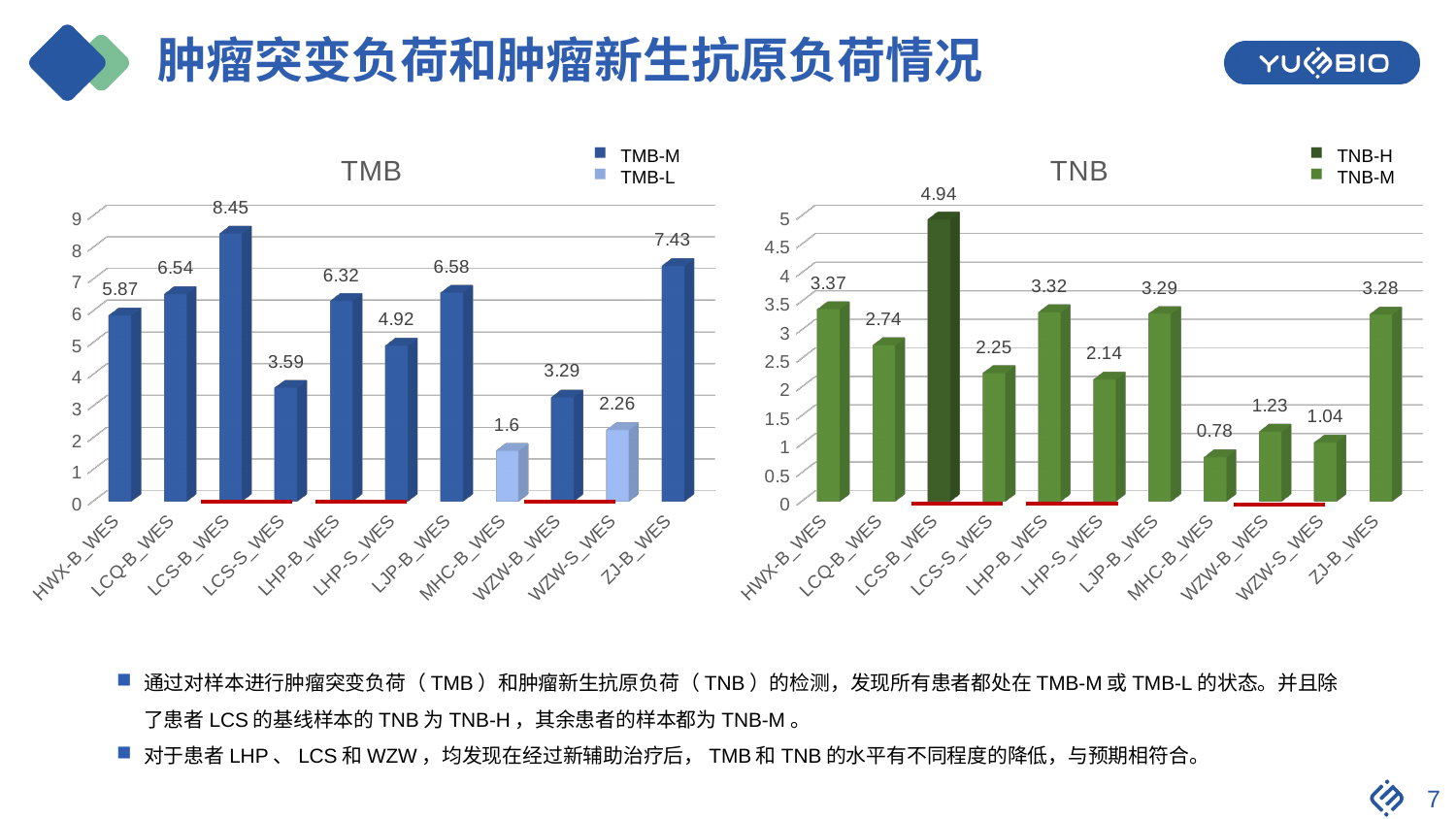

# 肿瘤突变负荷和肿瘤新生抗原负荷情况

[unsupported chart]

[unsupported chart]

TMB-M
TMB-L
TNB-H
TNB-M
通过对样本进行肿瘤突变负荷（TMB）和肿瘤新生抗原负荷（TNB）的检测，发现所有患者都处在TMB-M或TMB-L的状态。并且除了患者LCS的基线样本的TNB为TNB-H，其余患者的样本都为TNB-M。
对于患者LHP、LCS和WZW，均发现在经过新辅助治疗后，TMB和TNB的水平有不同程度的降低，与预期相符合。